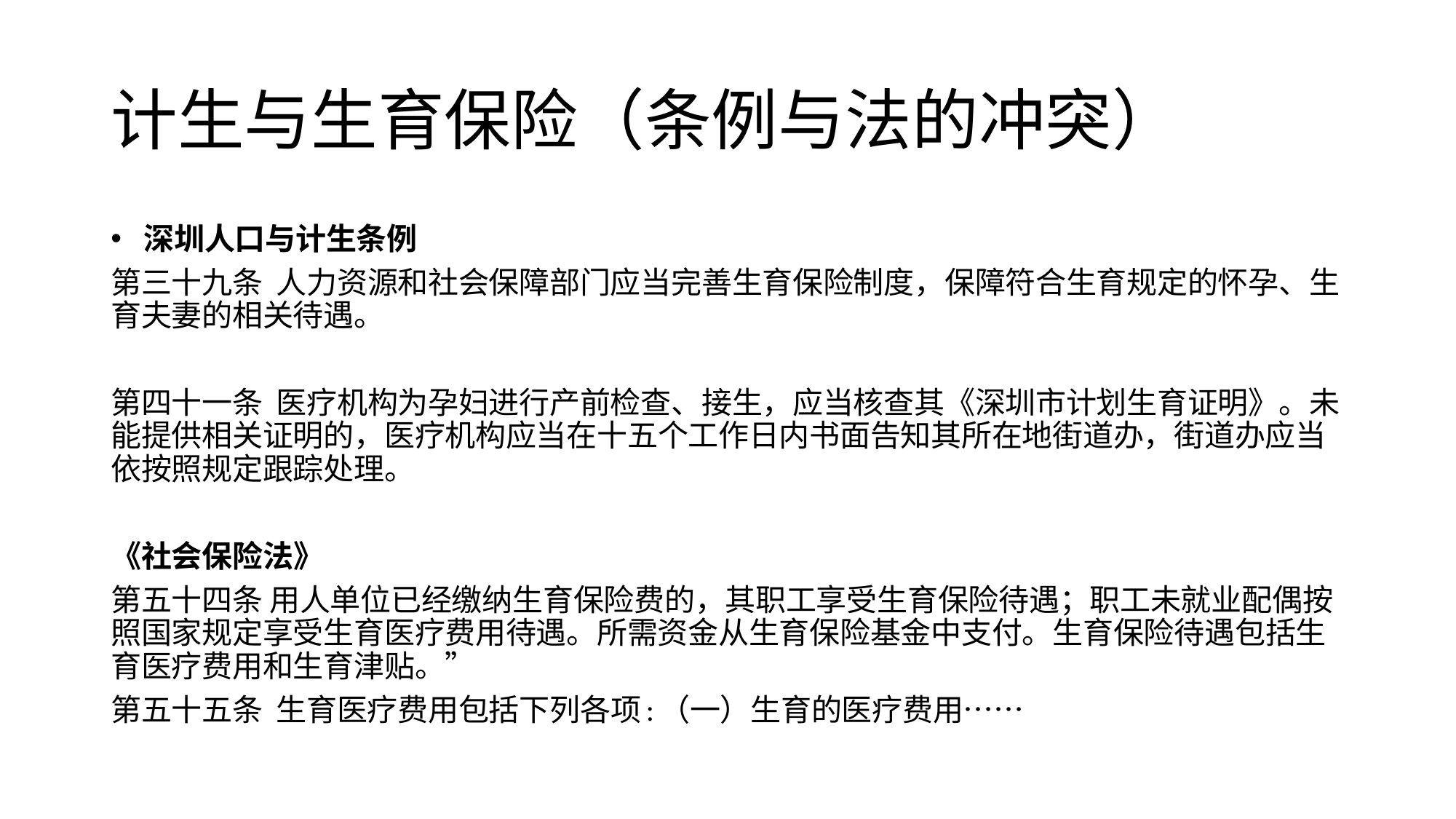

# 计生与生育保险（条例与法的冲突）
深圳人口与计生条例
第三十九条  人力资源和社会保障部门应当完善生育保险制度，保障符合生育规定的怀孕、生育夫妻的相关待遇。

第四十一条  医疗机构为孕妇进行产前检查、接生，应当核查其《深圳市计划生育证明》。未能提供相关证明的，医疗机构应当在十五个工作日内书面告知其所在地街道办，街道办应当依按照规定跟踪处理。

《社会保险法》
第五十四条 用人单位已经缴纳生育保险费的，其职工享受生育保险待遇；职工未就业配偶按照国家规定享受生育医疗费用待遇。所需资金从生育保险基金中支付。生育保险待遇包括生育医疗费用和生育津贴。”
第五十五条  生育医疗费用包括下列各项:（一）生育的医疗费用……